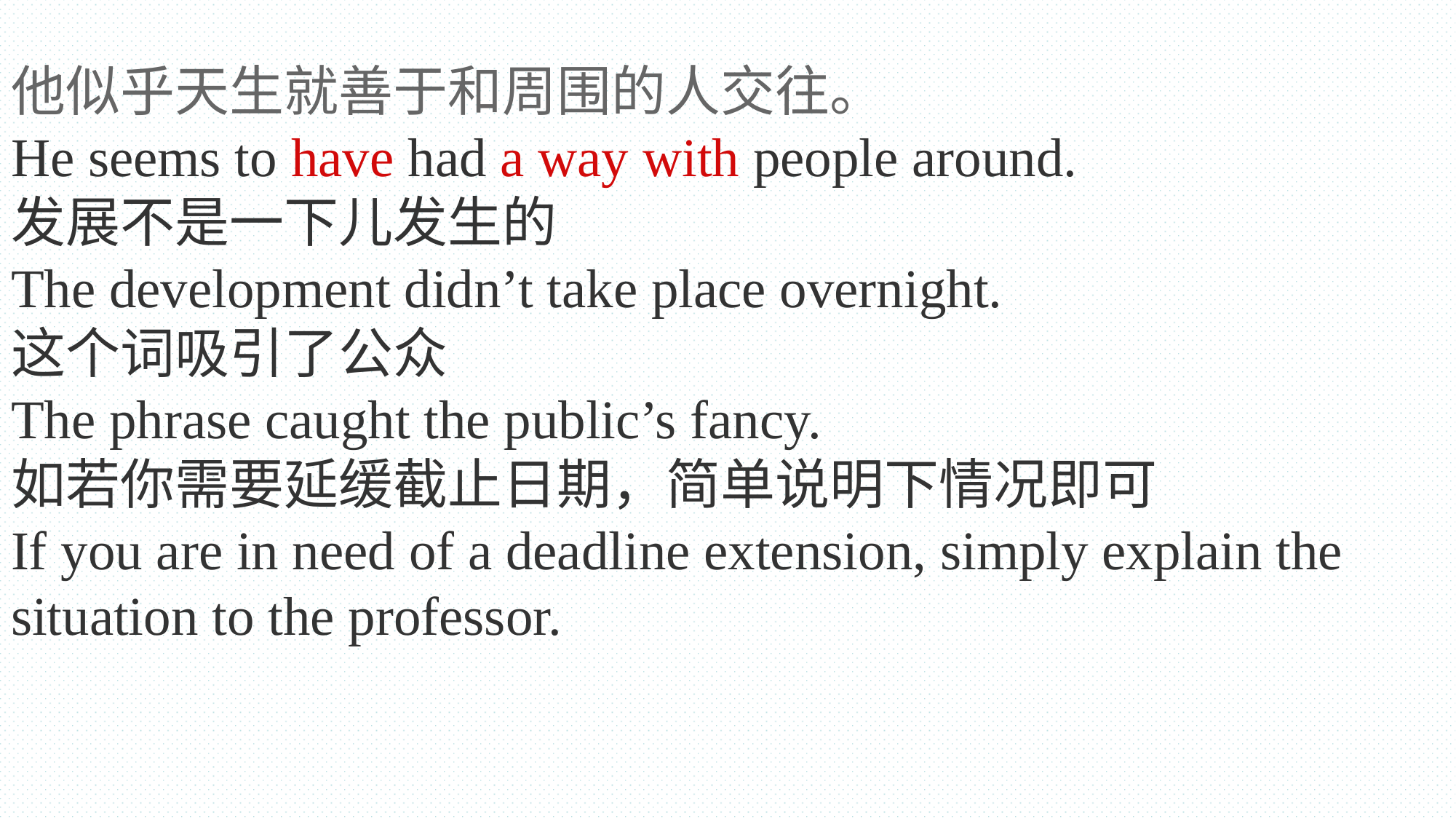

他似乎天生就善于和周围的人交往。
He seems to have had a way with people around.
发展不是一下儿发生的
The development didn’t take place overnight.
这个词吸引了公众
The phrase caught the public’s fancy.
如若你需要延缓截止日期，简单说明下情况即可
If you are in need of a deadline extension, simply explain the situation to the professor.